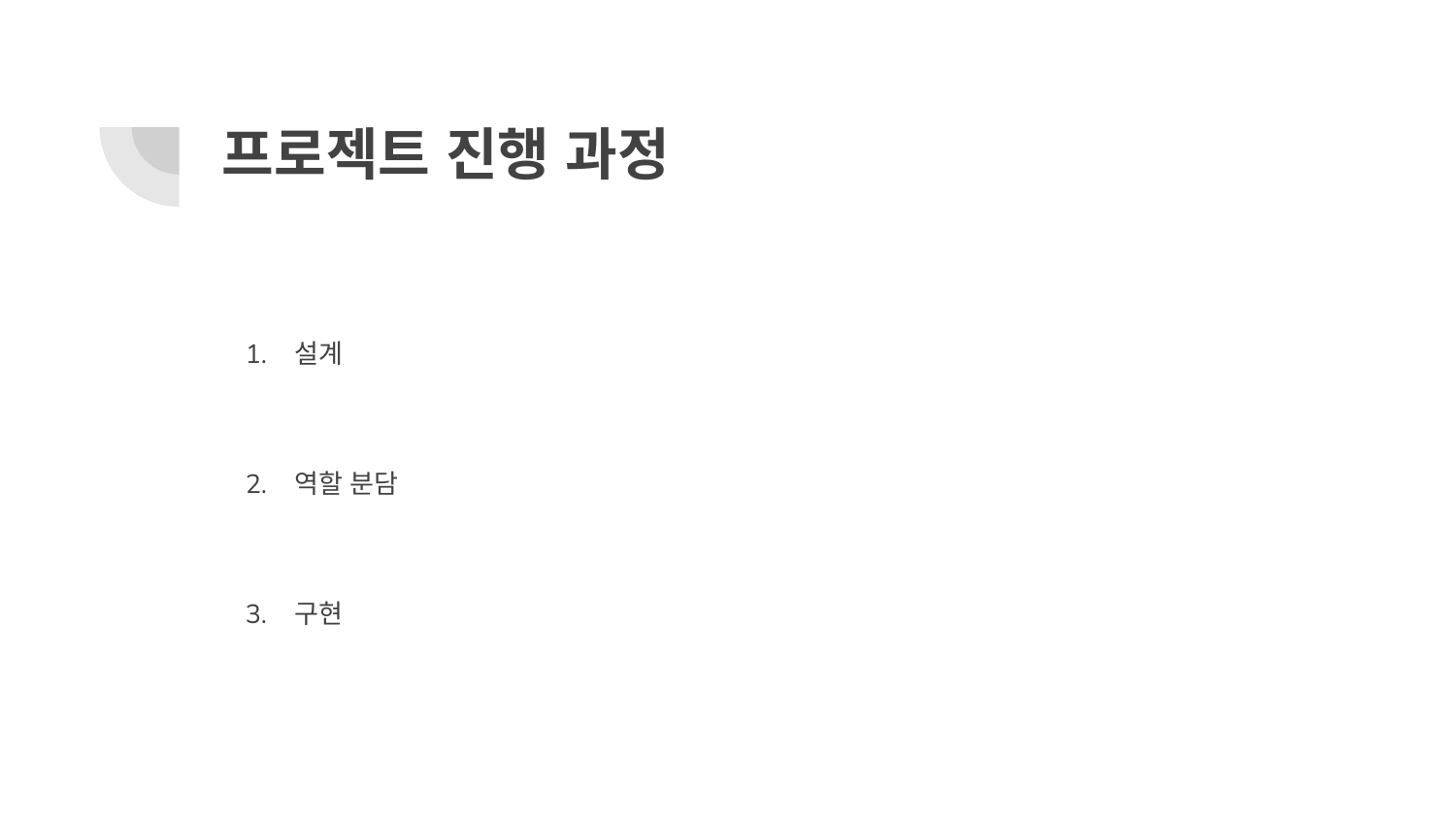

# 프로젝트 진행 과정
설계

역할 분담

구현